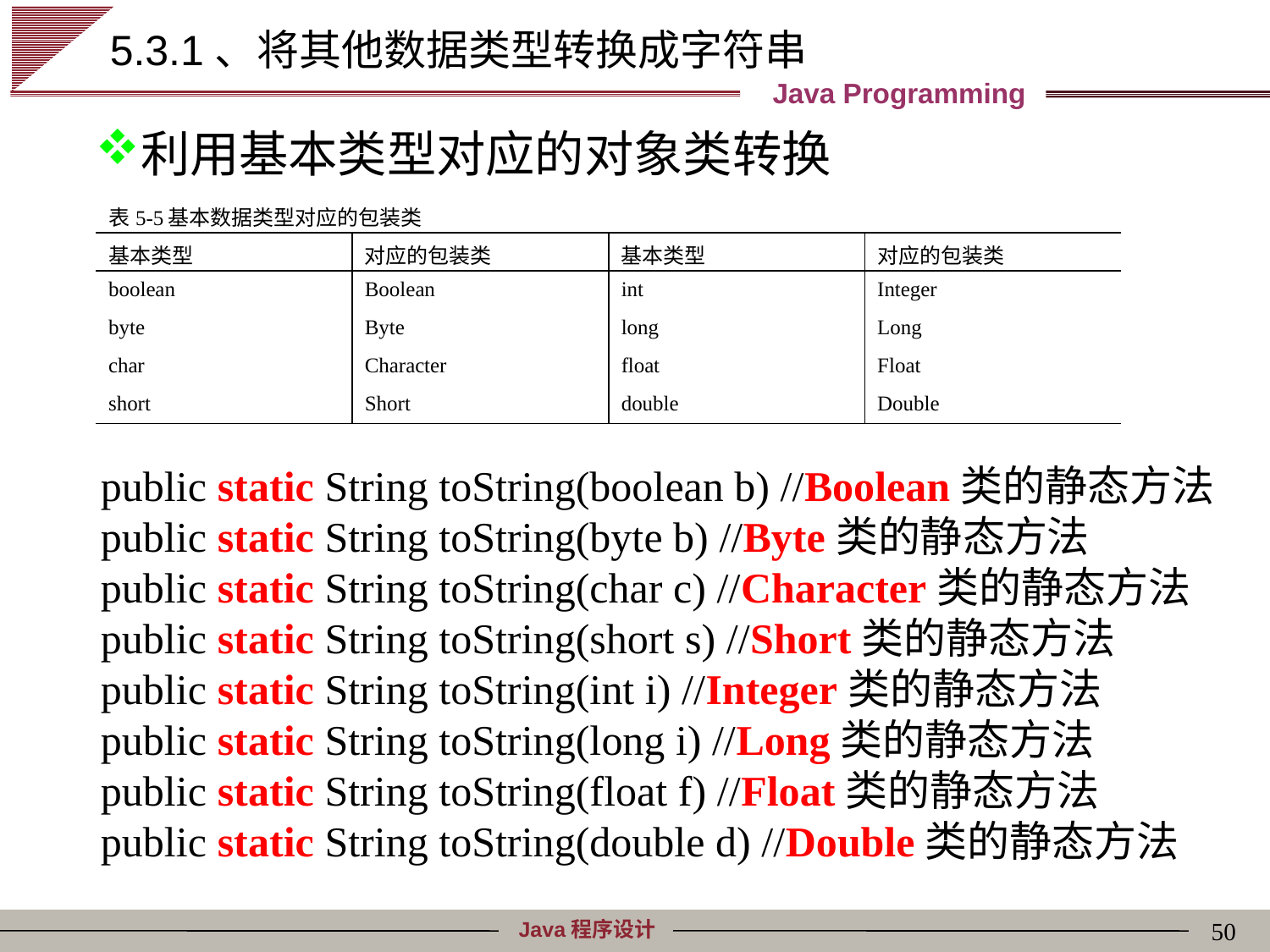

# 5.3.1、将其他数据类型转换成字符串
利用基本类型对应的对象类转换
| 表5-5基本数据类型对应的包装类 |  |  |  |
| --- | --- | --- | --- |
| 基本类型 | 对应的包装类 | 基本类型 | 对应的包装类 |
| boolean | Boolean | int | Integer |
| byte | Byte | long | Long |
| char | Character | float | Float |
| short | Short | double | Double |
public static String toString(boolean b) //Boolean类的静态方法
public static String toString(byte b) //Byte类的静态方法
public static String toString(char c) //Character类的静态方法
public static String toString(short s) //Short类的静态方法
public static String toString(int i) //Integer类的静态方法
public static String toString(long i) //Long类的静态方法
public static String toString(float f) //Float类的静态方法
public static String toString(double d) //Double类的静态方法